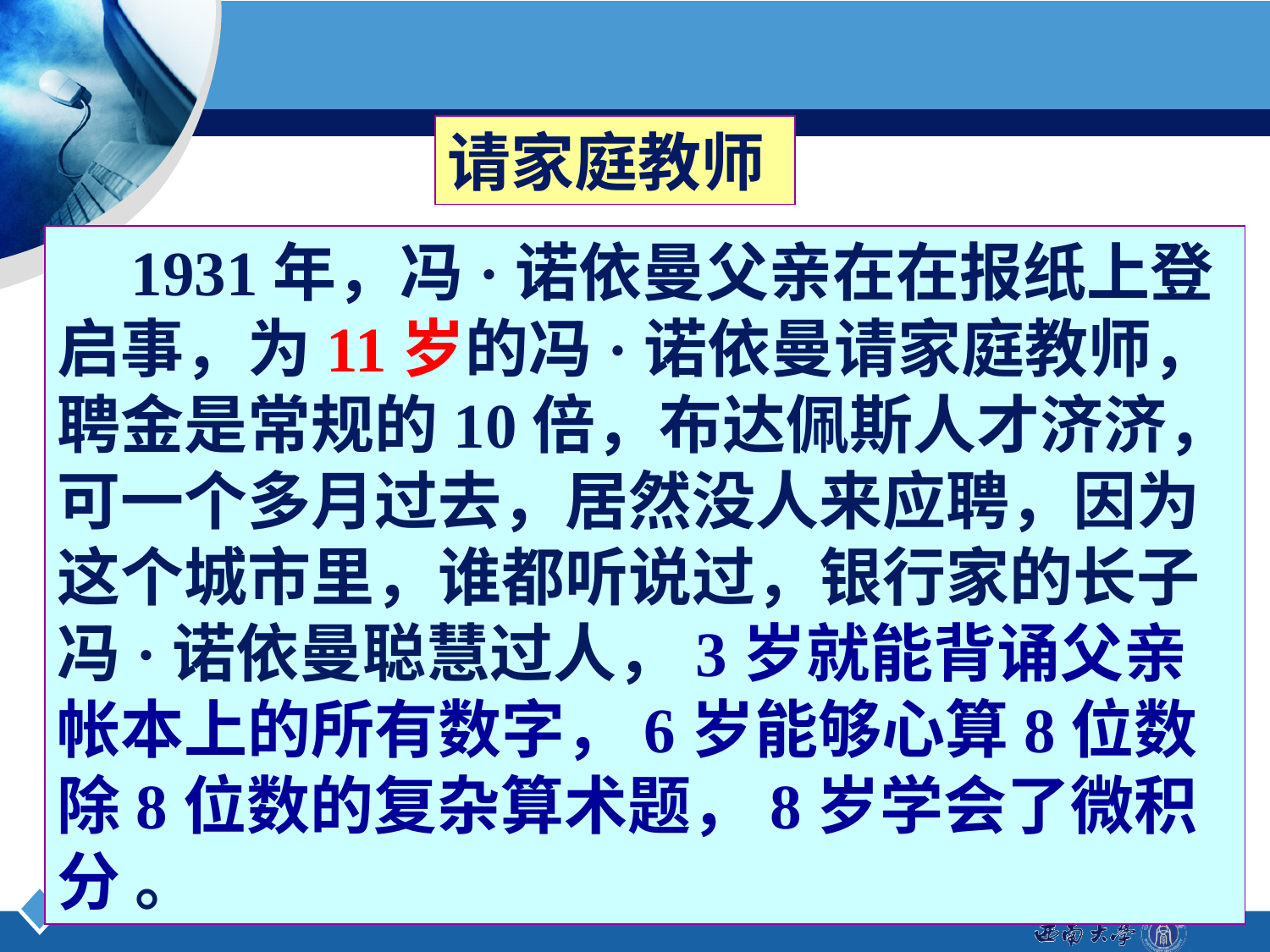

请家庭教师
      1931年，冯·诺依曼父亲在在报纸上登启事，为11岁的冯·诺依曼请家庭教师，聘金是常规的10倍，布达佩斯人才济济，可一个多月过去，居然没人来应聘，因为这个城市里，谁都听说过，银行家的长子冯·诺依曼聪慧过人，3岁就能背诵父亲帐本上的所有数字，6岁能够心算8位数除8位数的复杂算术题，8岁学会了微积分 。